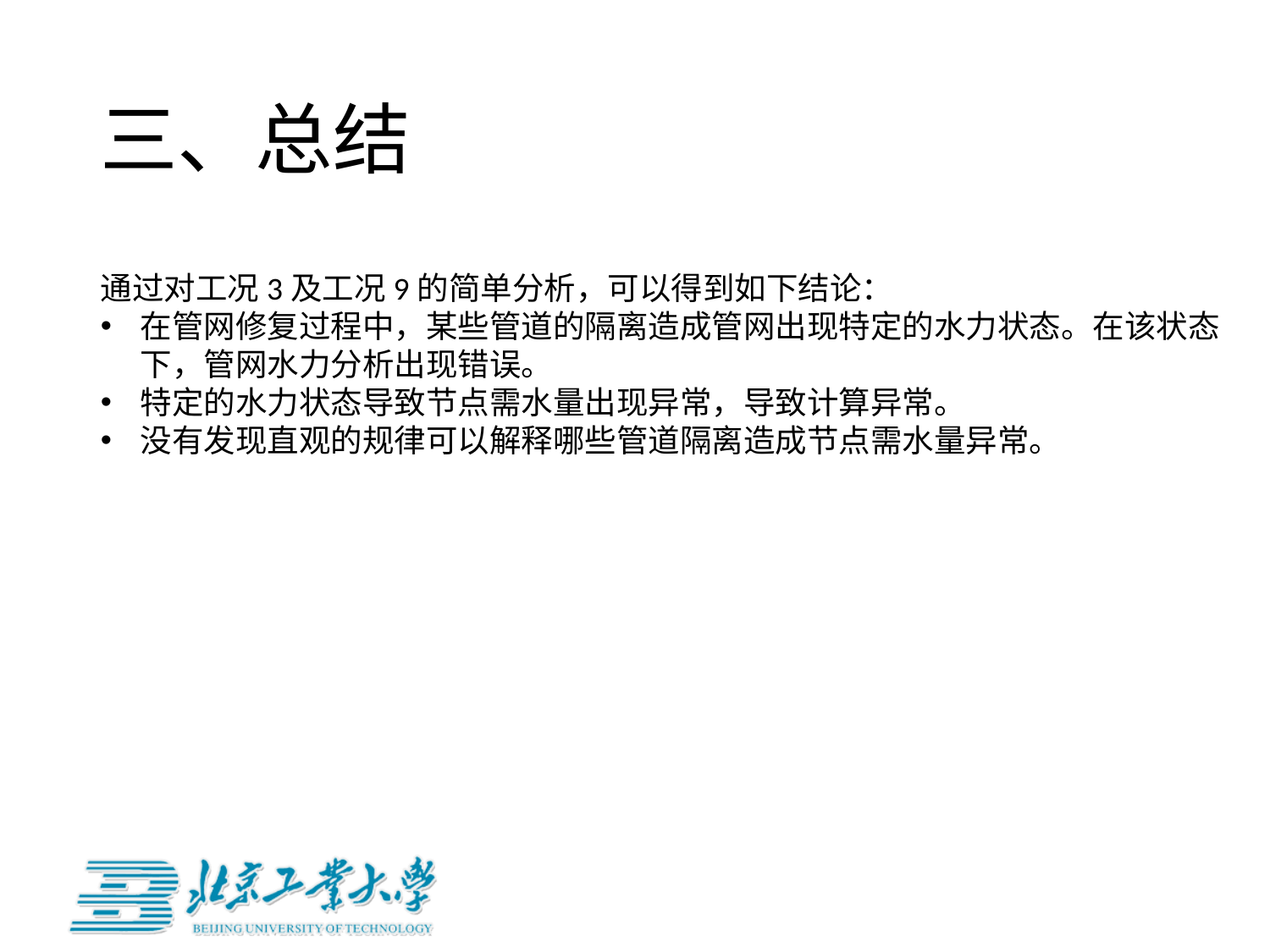

# 三、总结
通过对工况3及工况9的简单分析，可以得到如下结论：
在管网修复过程中，某些管道的隔离造成管网出现特定的水力状态。在该状态下，管网水力分析出现错误。
特定的水力状态导致节点需水量出现异常，导致计算异常。
没有发现直观的规律可以解释哪些管道隔离造成节点需水量异常。